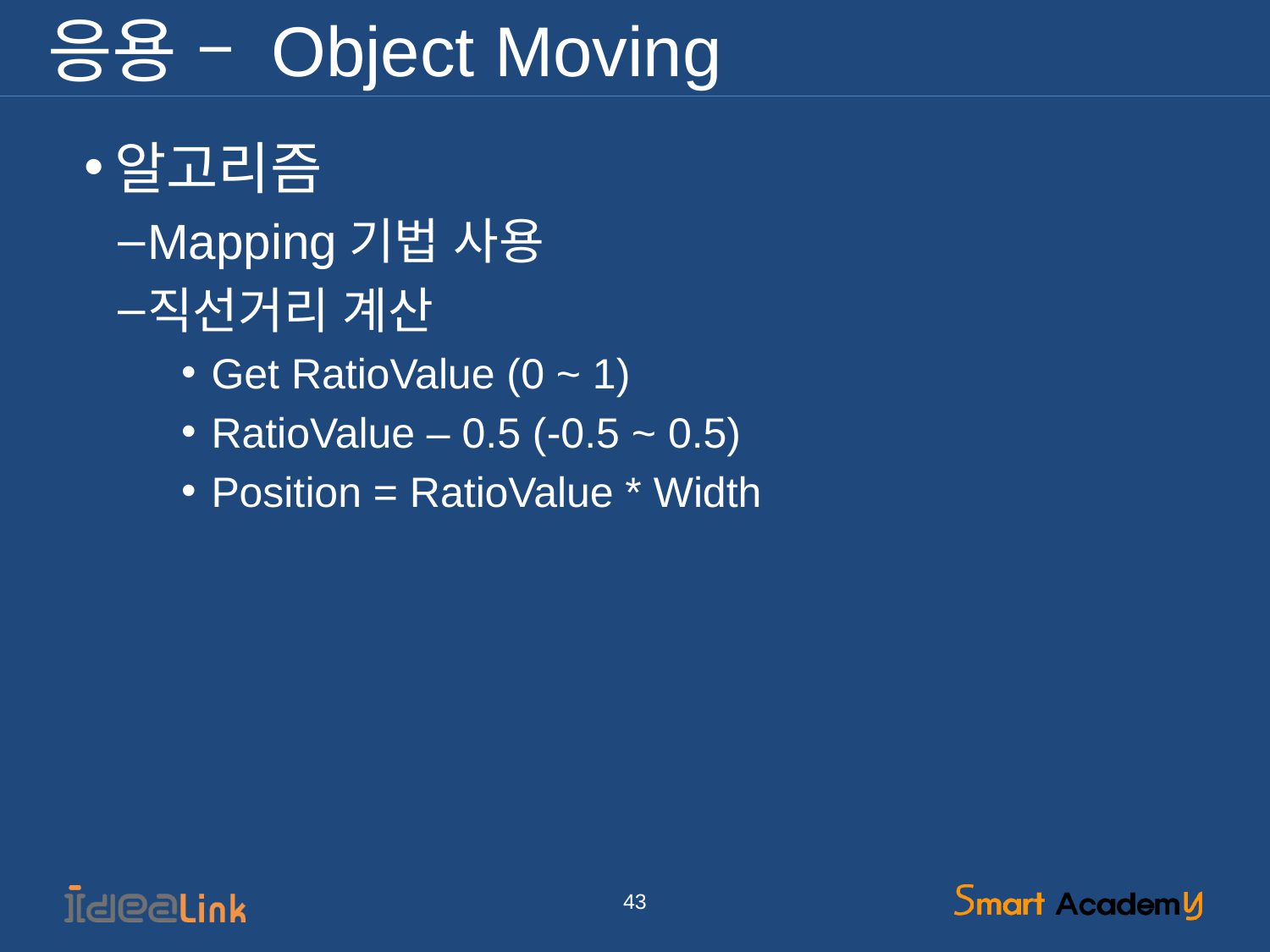

# 응용 – Object Moving
알고리즘
Mapping기법 사용
직선거리 계산
Get RatioValue (0 ~ 1)
RatioValue – 0.5 (-0.5 ~ 0.5)
Position = RatioValue * Width
43